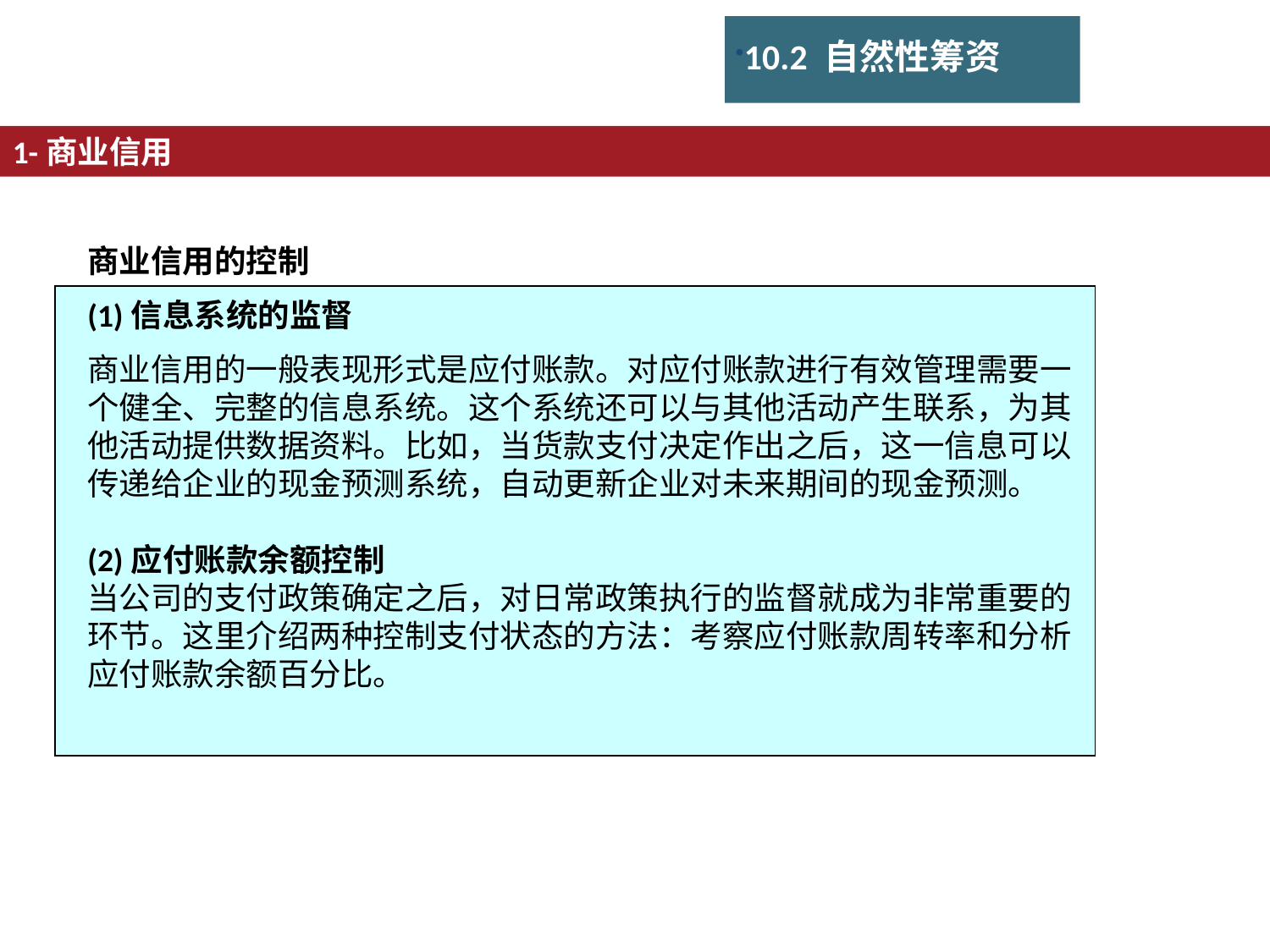

10.2 自然性筹资
1-商业信用
商业信用的控制
(1)信息系统的监督
商业信用的一般表现形式是应付账款。对应付账款进行有效管理需要一个健全、完整的信息系统。这个系统还可以与其他活动产生联系，为其他活动提供数据资料。比如，当货款支付决定作出之后，这一信息可以传递给企业的现金预测系统，自动更新企业对未来期间的现金预测。

(2)应付账款余额控制
当公司的支付政策确定之后，对日常政策执行的监督就成为非常重要的环节。这里介绍两种控制支付状态的方法：考察应付账款周转率和分析应付账款余额百分比。